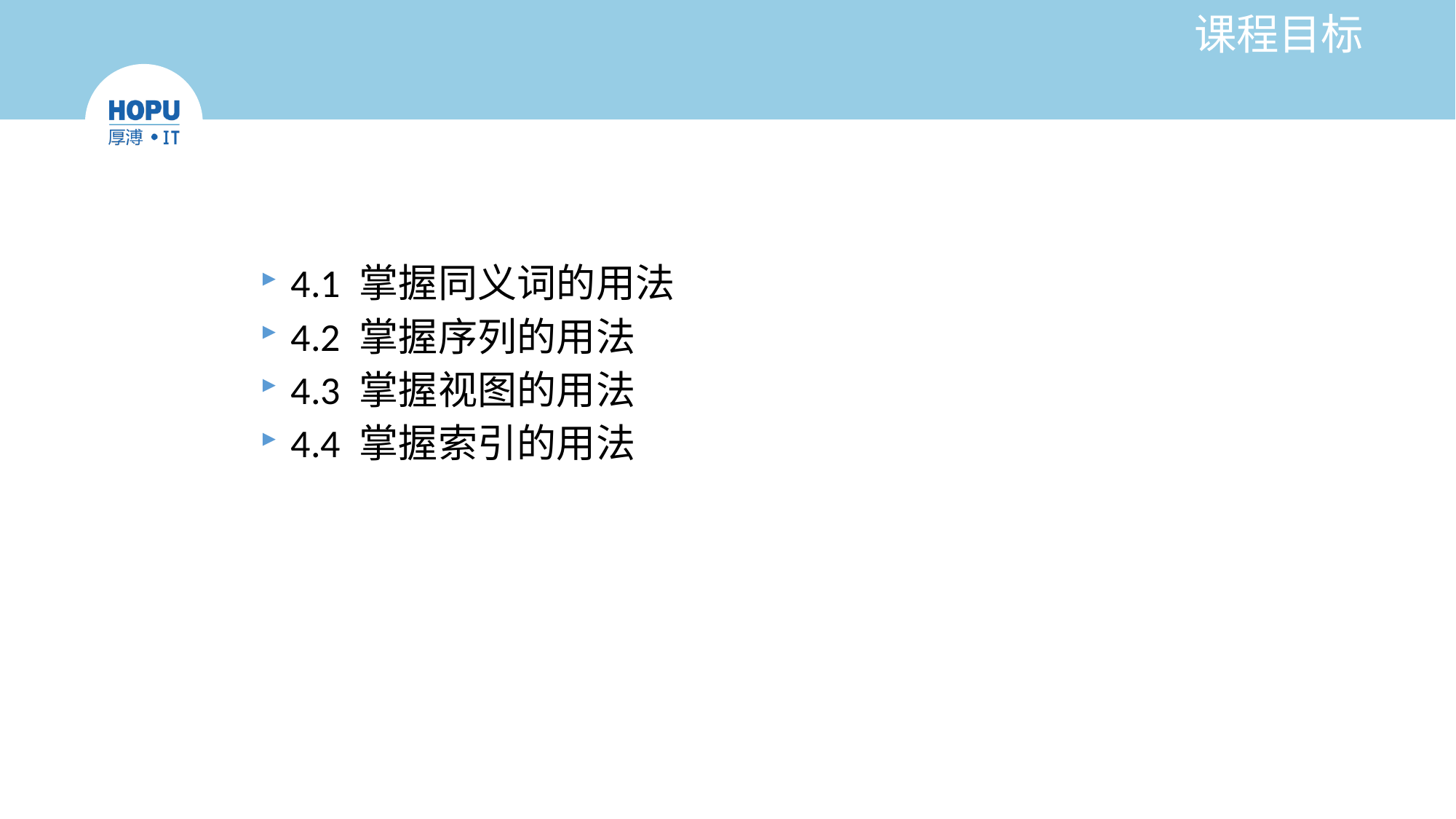

# 课程目标
4.1 掌握同义词的用法
4.2 掌握序列的用法
4.3 掌握视图的用法
4.4 掌握索引的用法